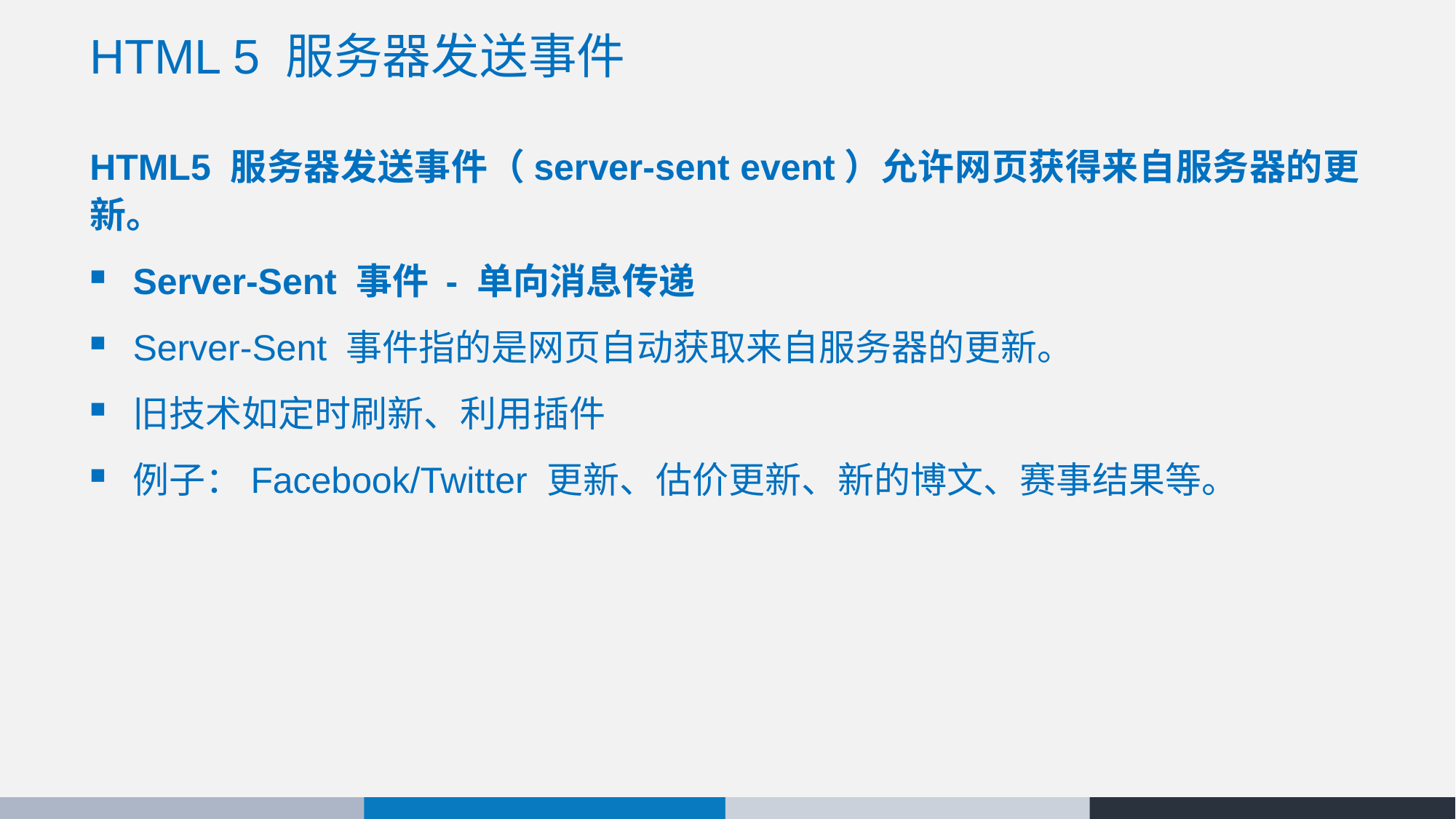

# HTML 5 服务器发送事件
HTML5 服务器发送事件（server-sent event）允许网页获得来自服务器的更新。
Server-Sent 事件 - 单向消息传递
Server-Sent 事件指的是网页自动获取来自服务器的更新。
旧技术如定时刷新、利用插件
例子：Facebook/Twitter 更新、估价更新、新的博文、赛事结果等。